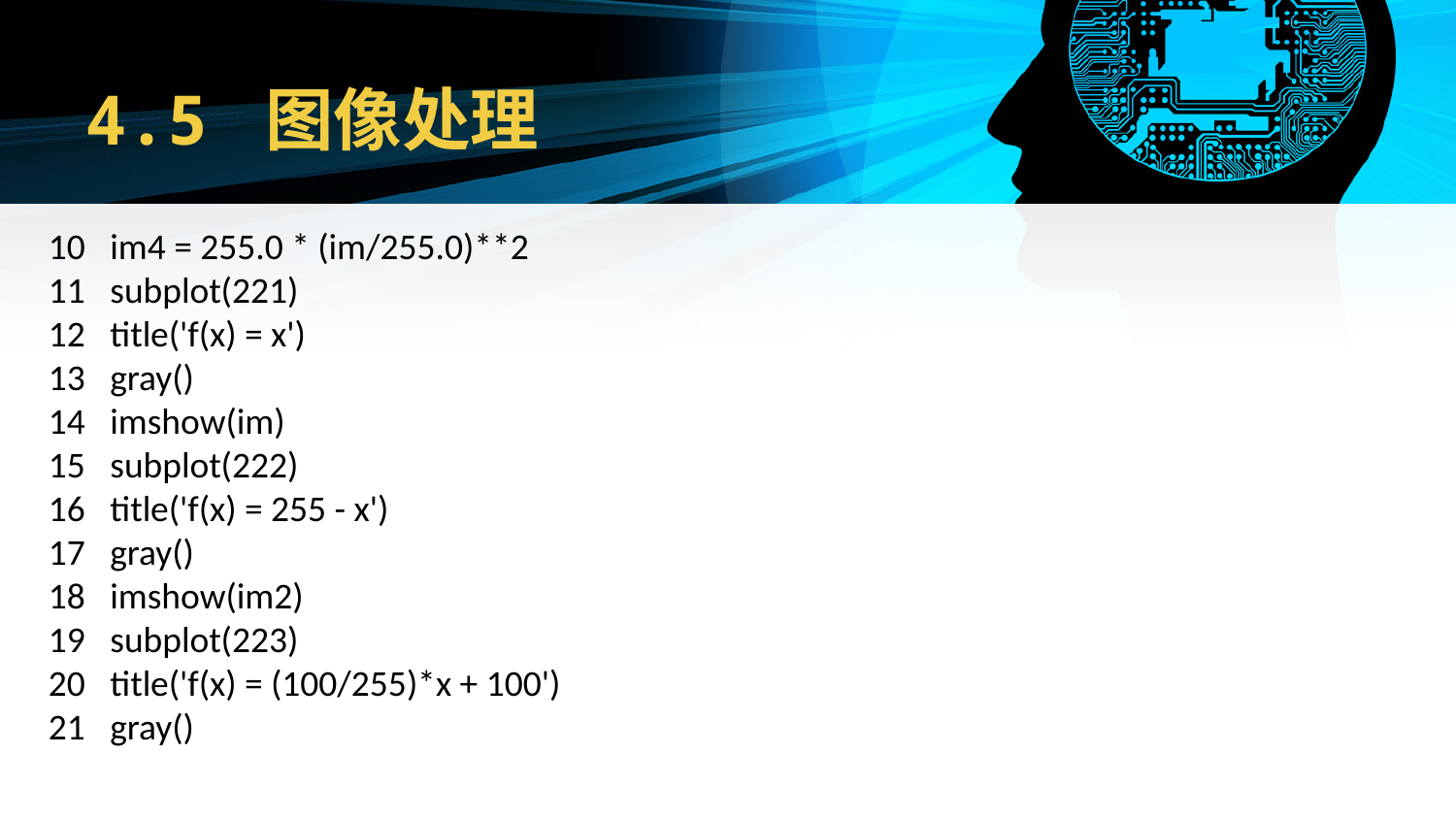

# 4.5 图像处理
10   im4 = 255.0 * (im/255.0)**2
11   subplot(221)
12   title('f(x) = x')
13   gray()
14   imshow(im)
15   subplot(222)
16   title('f(x) = 255 - x')
17   gray()
18   imshow(im2)
19   subplot(223)
20   title('f(x) = (100/255)*x + 100')
21   gray()